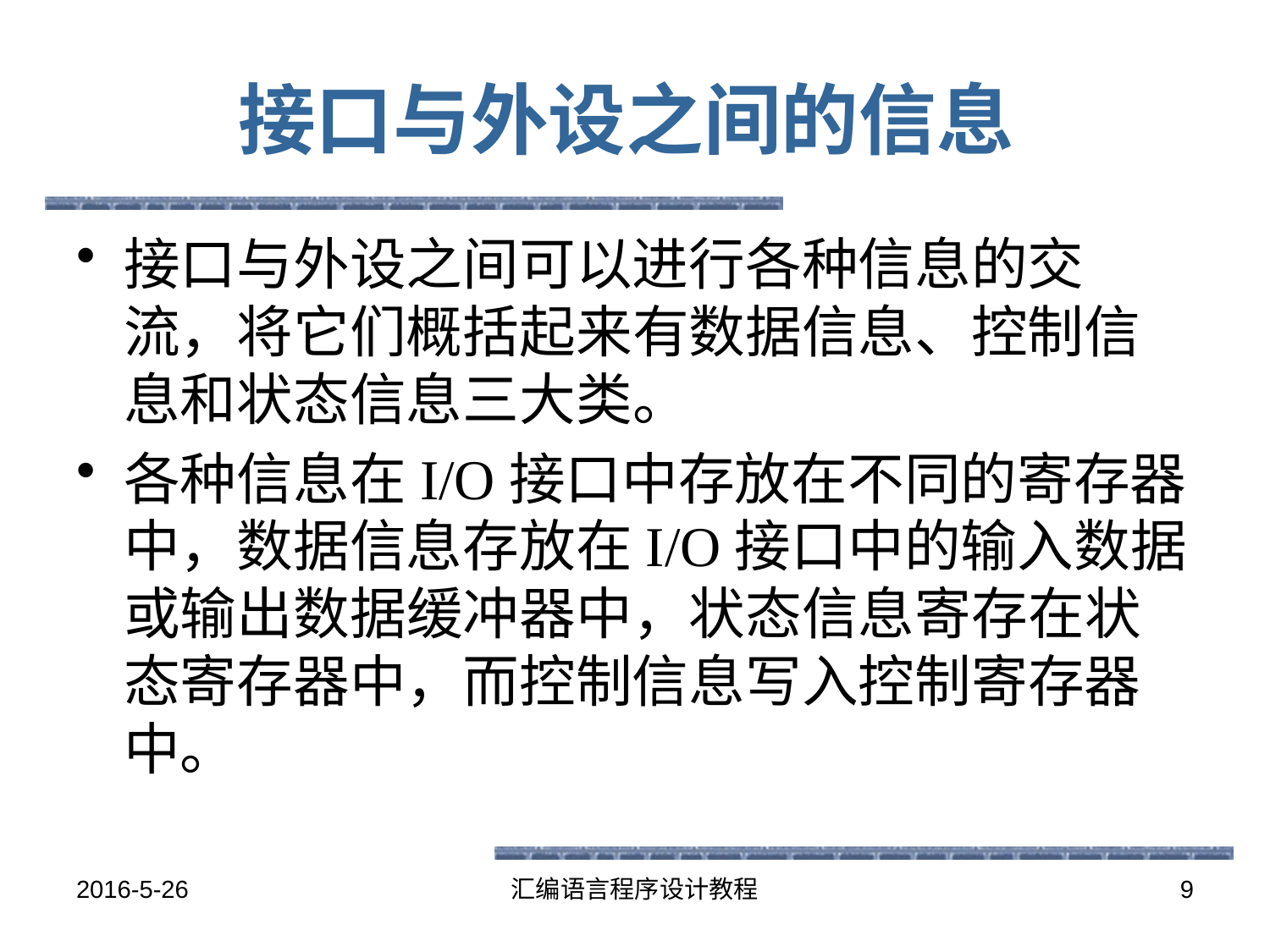

# 接口与外设之间的信息
接口与外设之间可以进行各种信息的交流，将它们概括起来有数据信息、控制信息和状态信息三大类。
各种信息在I/O接口中存放在不同的寄存器中，数据信息存放在I/O接口中的输入数据或输出数据缓冲器中，状态信息寄存在状态寄存器中，而控制信息写入控制寄存器中。
2016-5-26
汇编语言程序设计教程
9